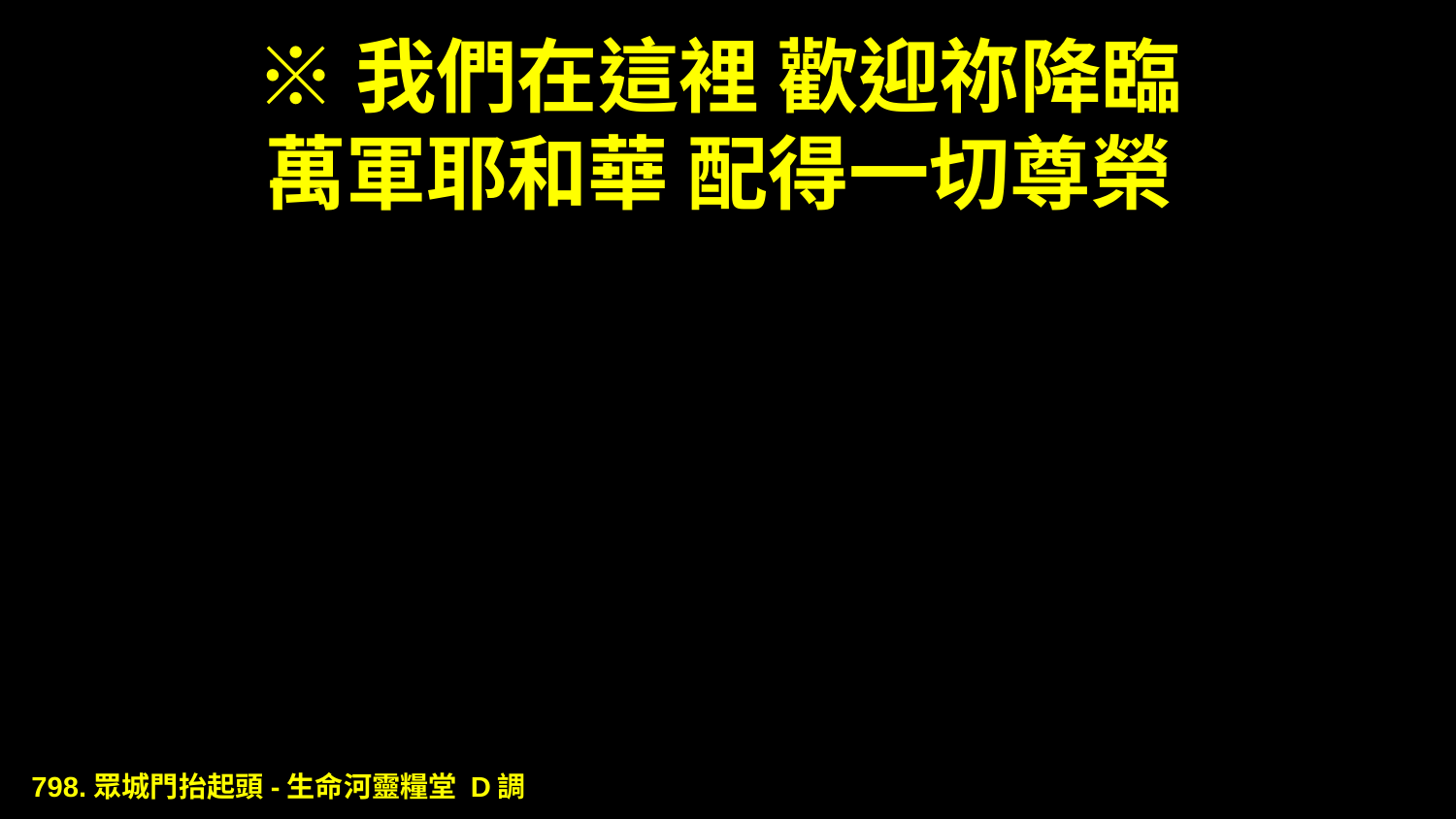

# ※我們在這裡 歡迎祢降臨 萬軍耶和華 配得一切尊榮
798.眾城門抬起頭-生命河靈糧堂 D調